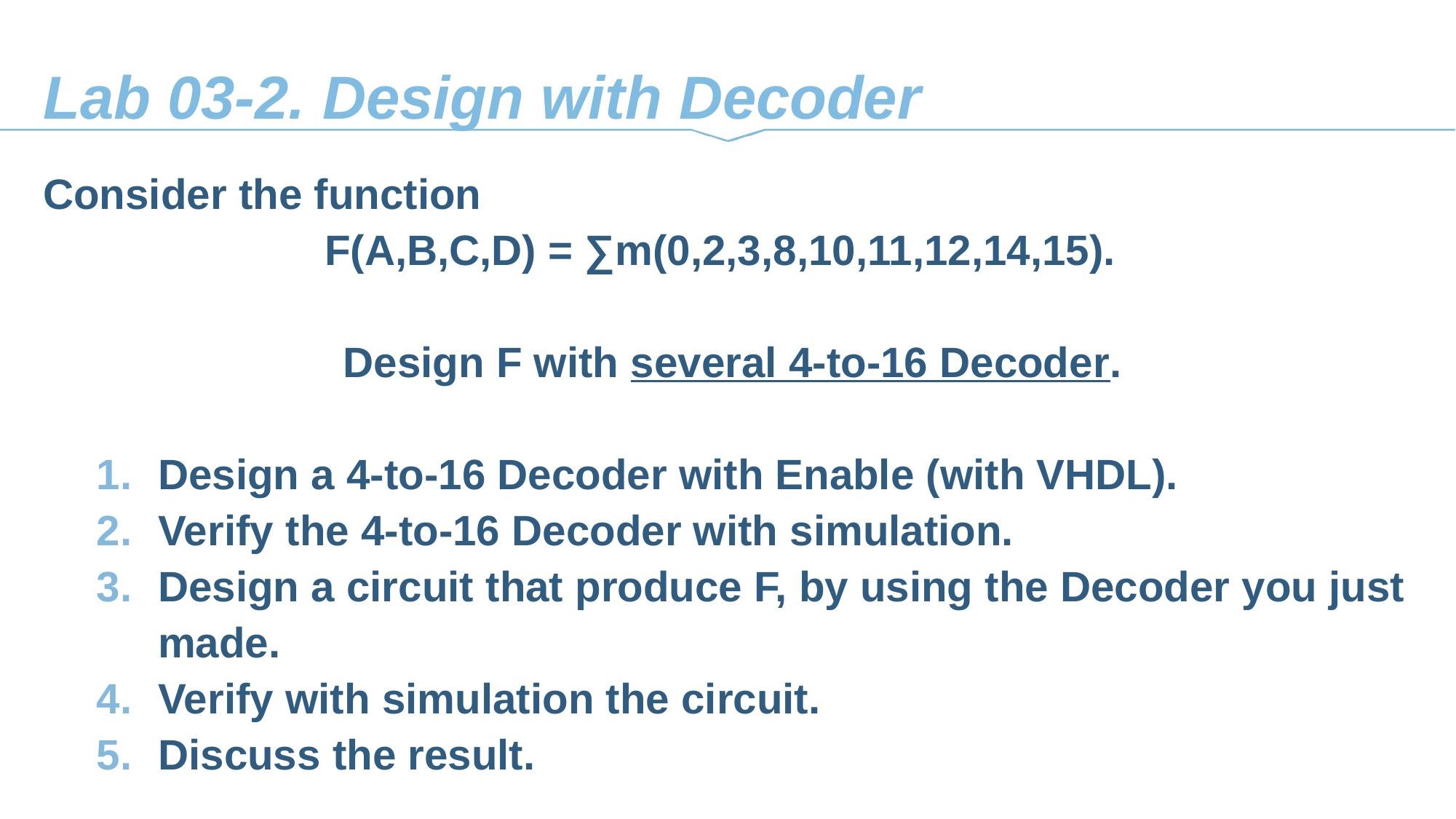

Lab 03-2. Design with Decoder
Consider the function
F(A,B,C,D) = ∑m(0,2,3,8,10,11,12,14,15).

Design F with several 4-to-16 Decoder.

Design a 4-to-16 Decoder with Enable (with VHDL).
Verify the 4-to-16 Decoder with simulation.
Design a circuit that produce F, by using the Decoder you just made.
Verify with simulation the circuit.
Discuss the result.

경영학과
20123456